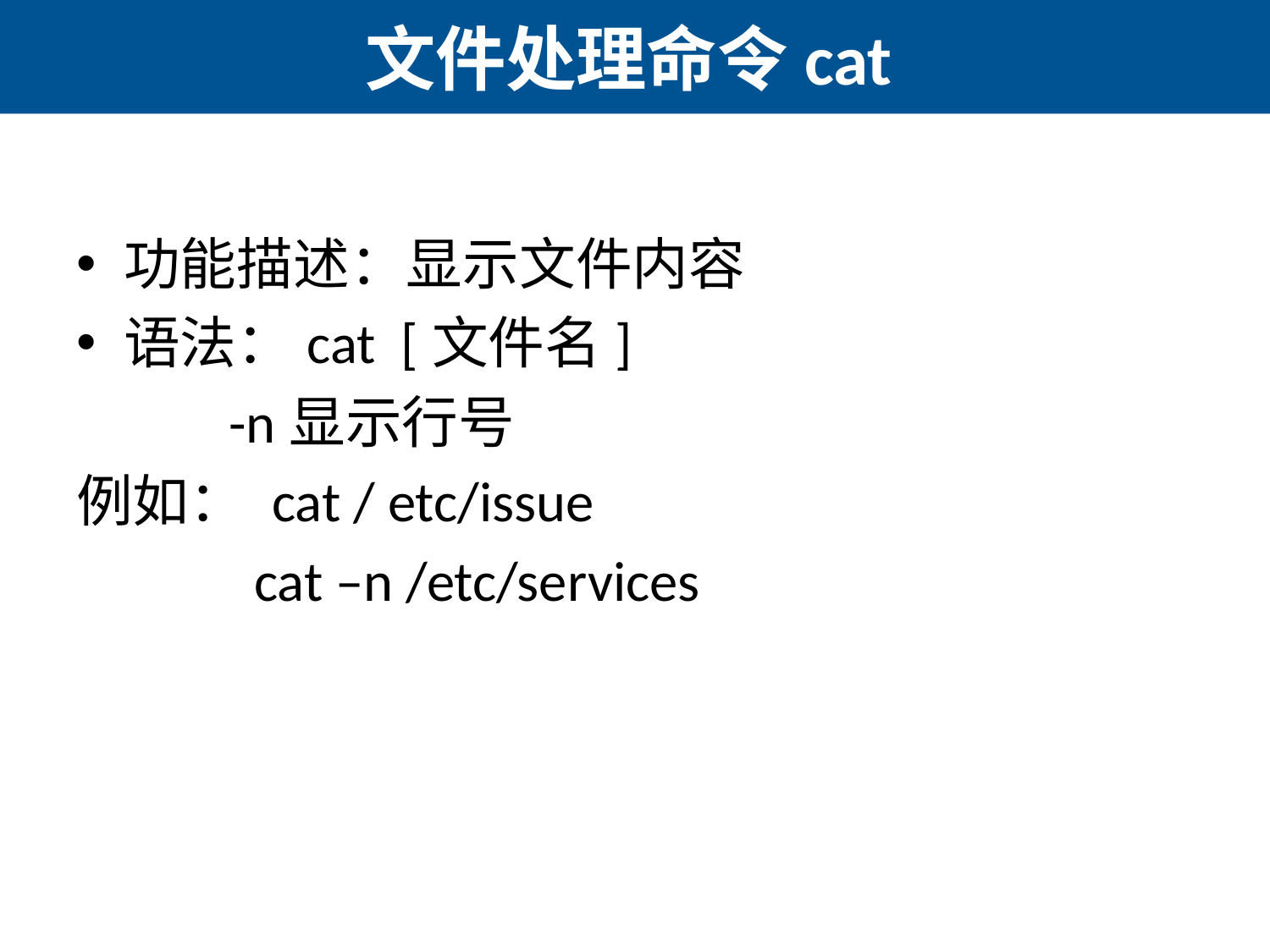

# 文件处理命令cat
功能描述：显示文件内容
语法：cat  [文件名]
	  -n显示行号
例如： cat / etc/issue
              cat –n /etc/services